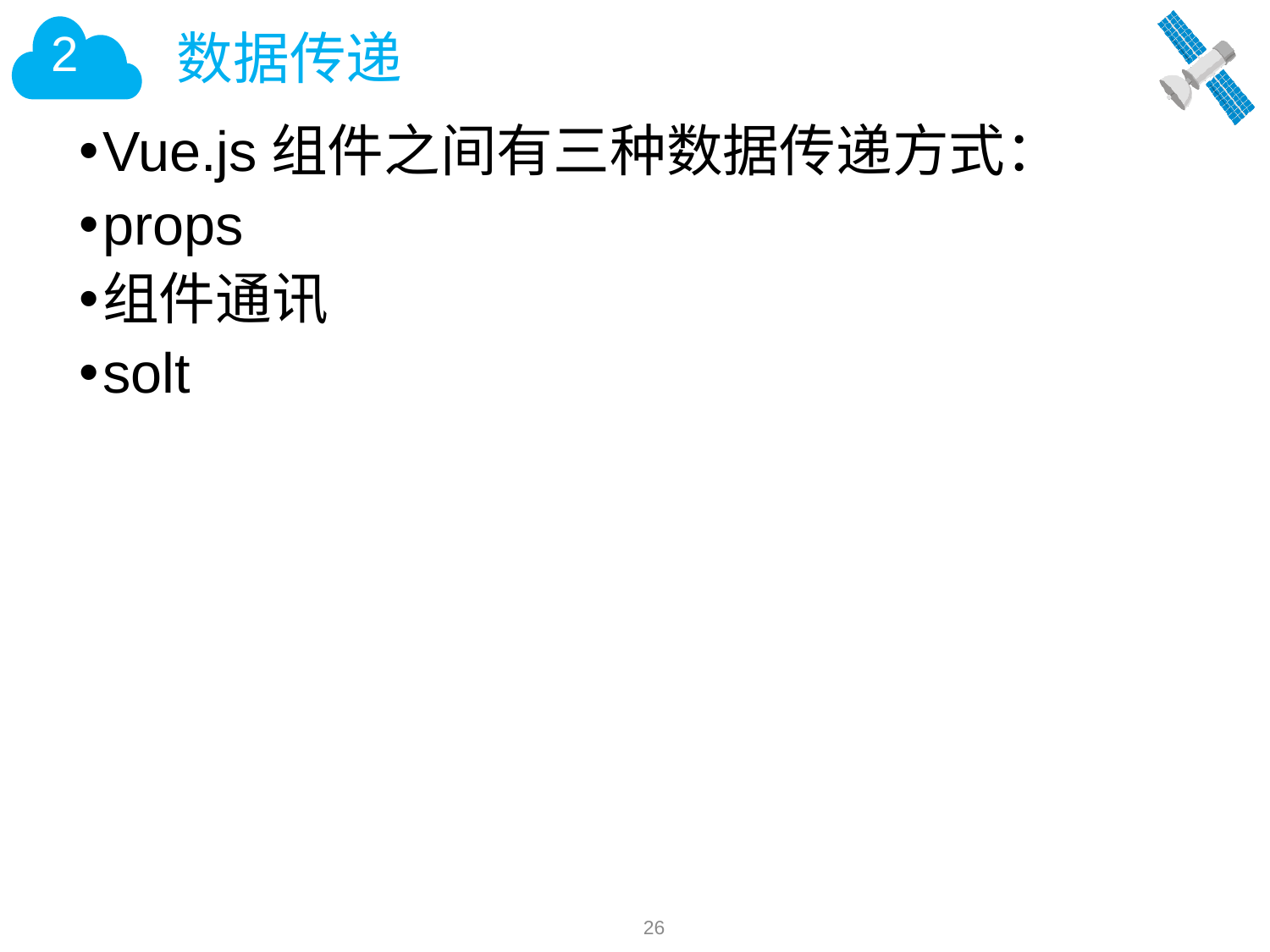

# 数据传递
Vue.js组件之间有三种数据传递方式：
props
组件通讯
solt
26